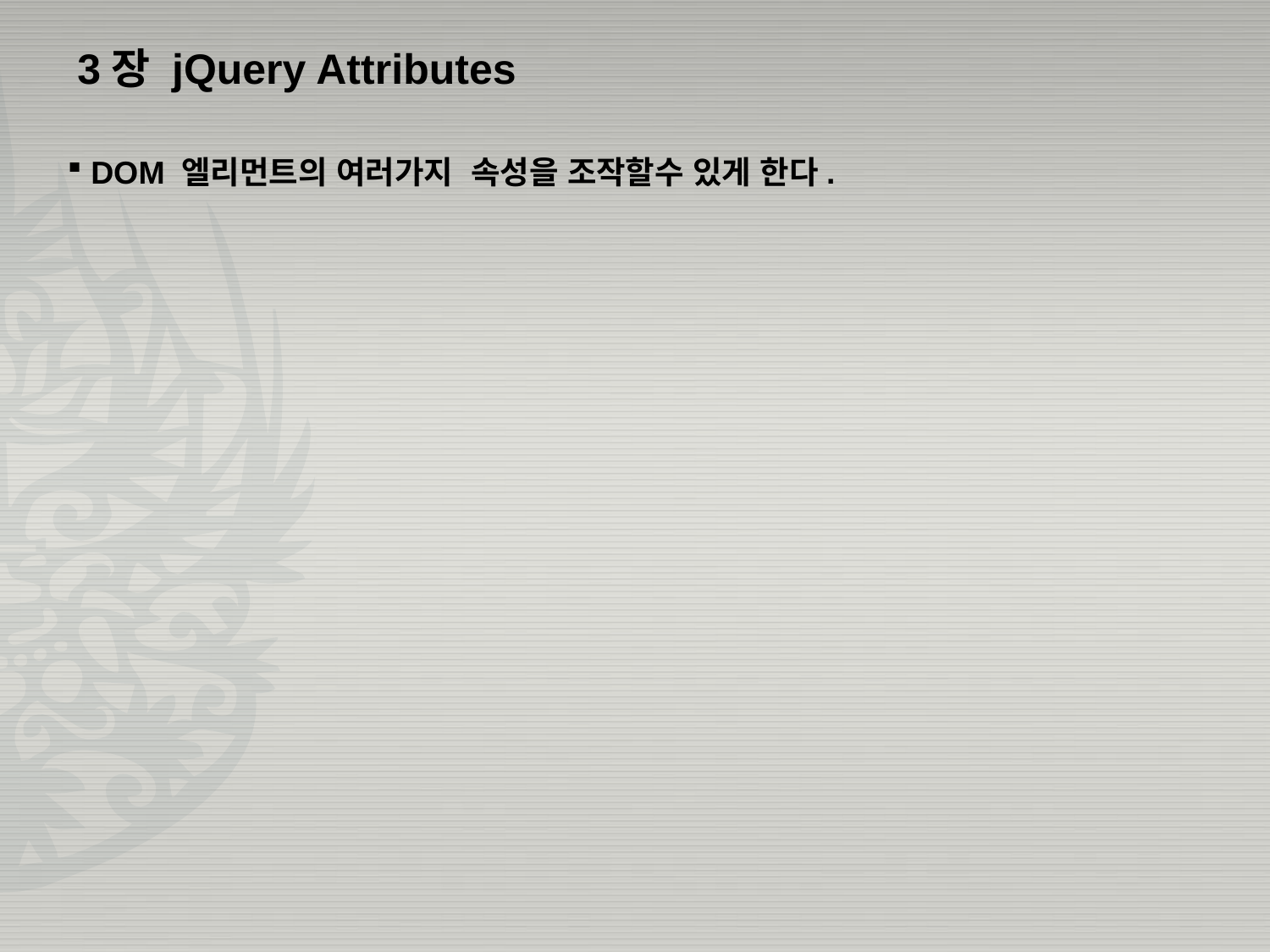

3장 jQuery Attributes
 DOM 엘리먼트의 여러가지  속성을 조작할수 있게 한다.